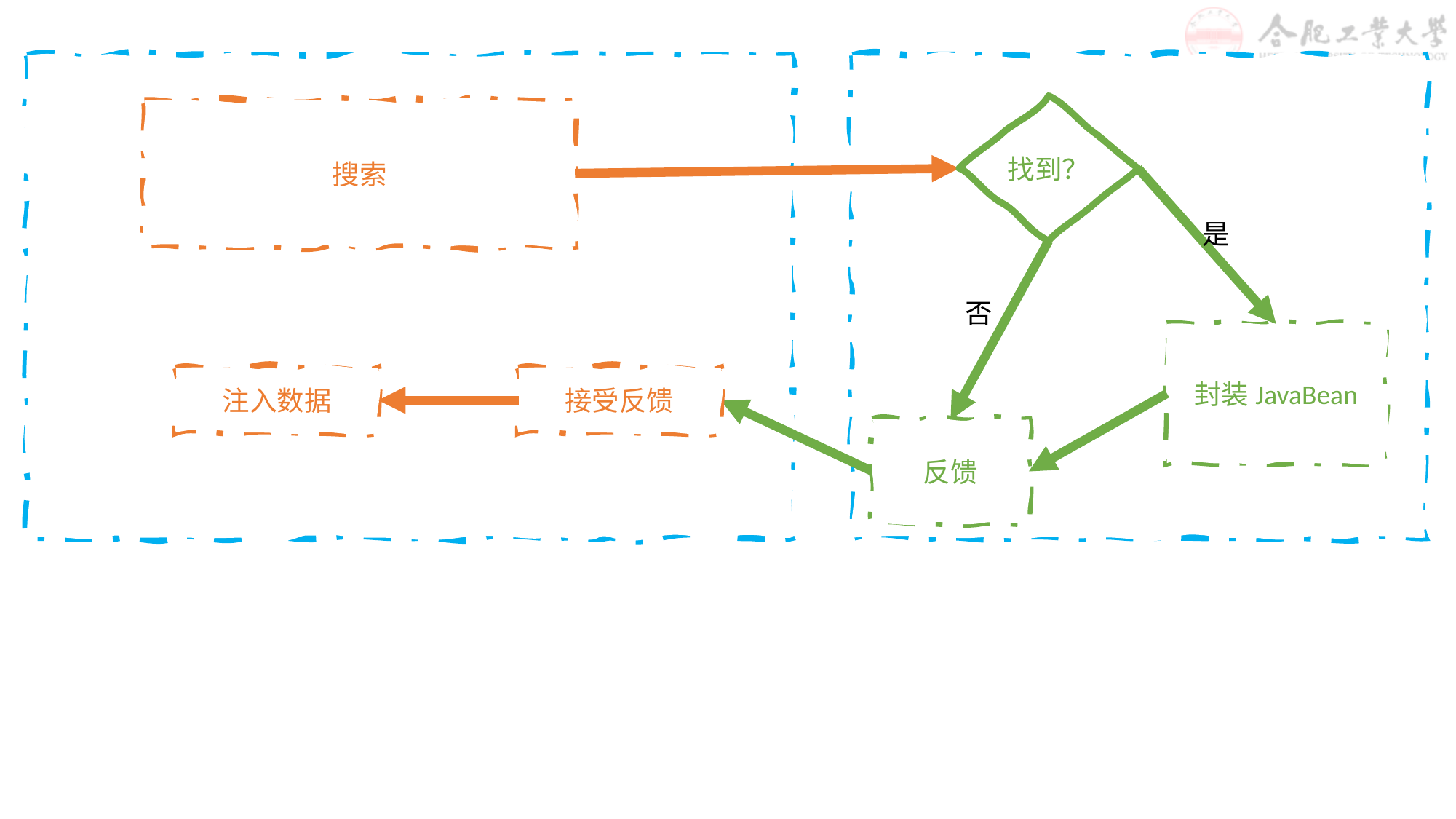

找到？
搜索
是
否
封装JavaBean
注入数据
接受反馈
反馈